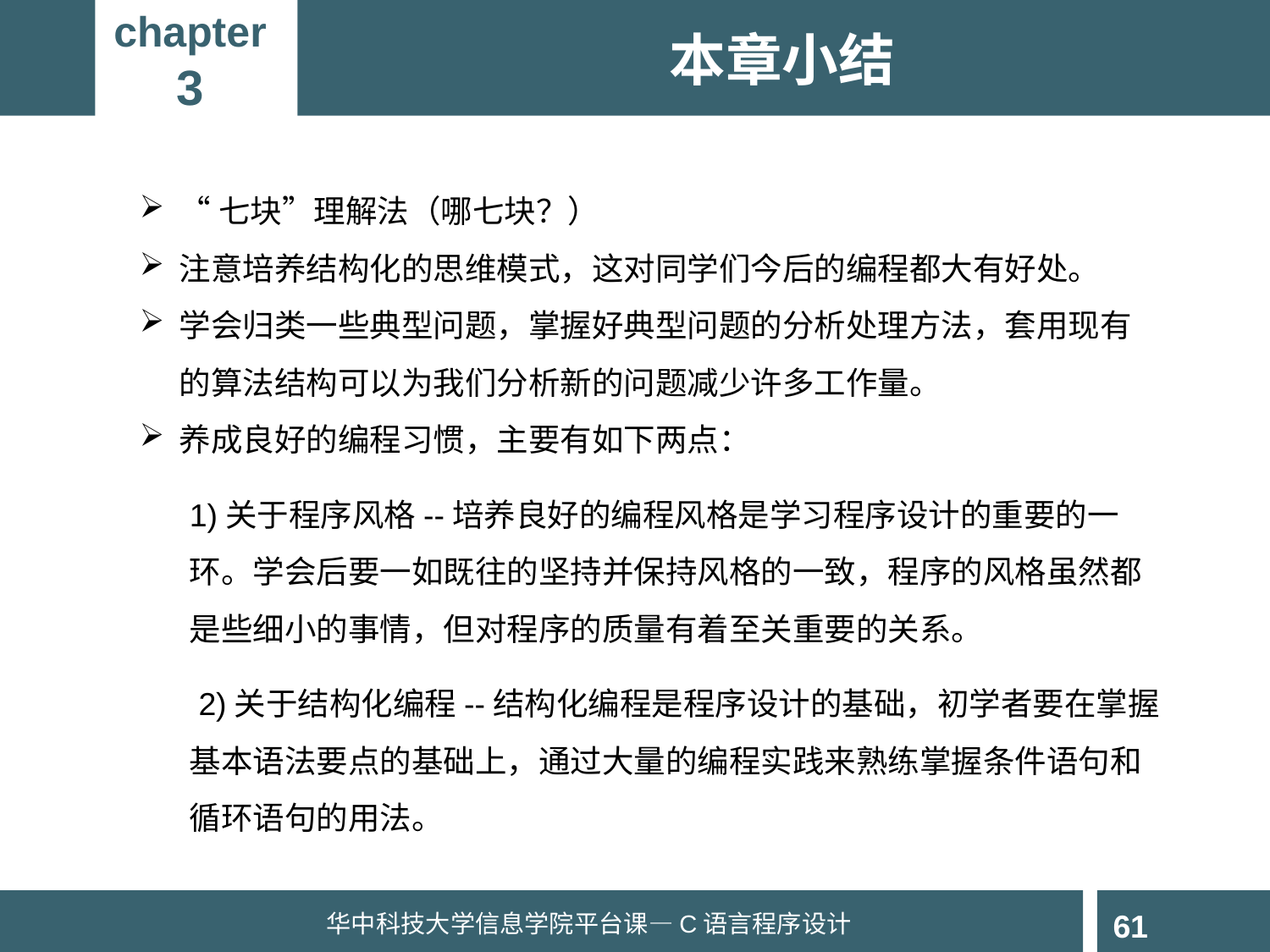

chapter
3
本章小结
“七块”理解法（哪七块？）
注意培养结构化的思维模式，这对同学们今后的编程都大有好处。
学会归类一些典型问题，掌握好典型问题的分析处理方法，套用现有的算法结构可以为我们分析新的问题减少许多工作量。
养成良好的编程习惯，主要有如下两点：
1)关于程序风格--培养良好的编程风格是学习程序设计的重要的一环。学会后要一如既往的坚持并保持风格的一致，程序的风格虽然都是些细小的事情，但对程序的质量有着至关重要的关系。
 2)关于结构化编程--结构化编程是程序设计的基础，初学者要在掌握基本语法要点的基础上，通过大量的编程实践来熟练掌握条件语句和循环语句的用法。